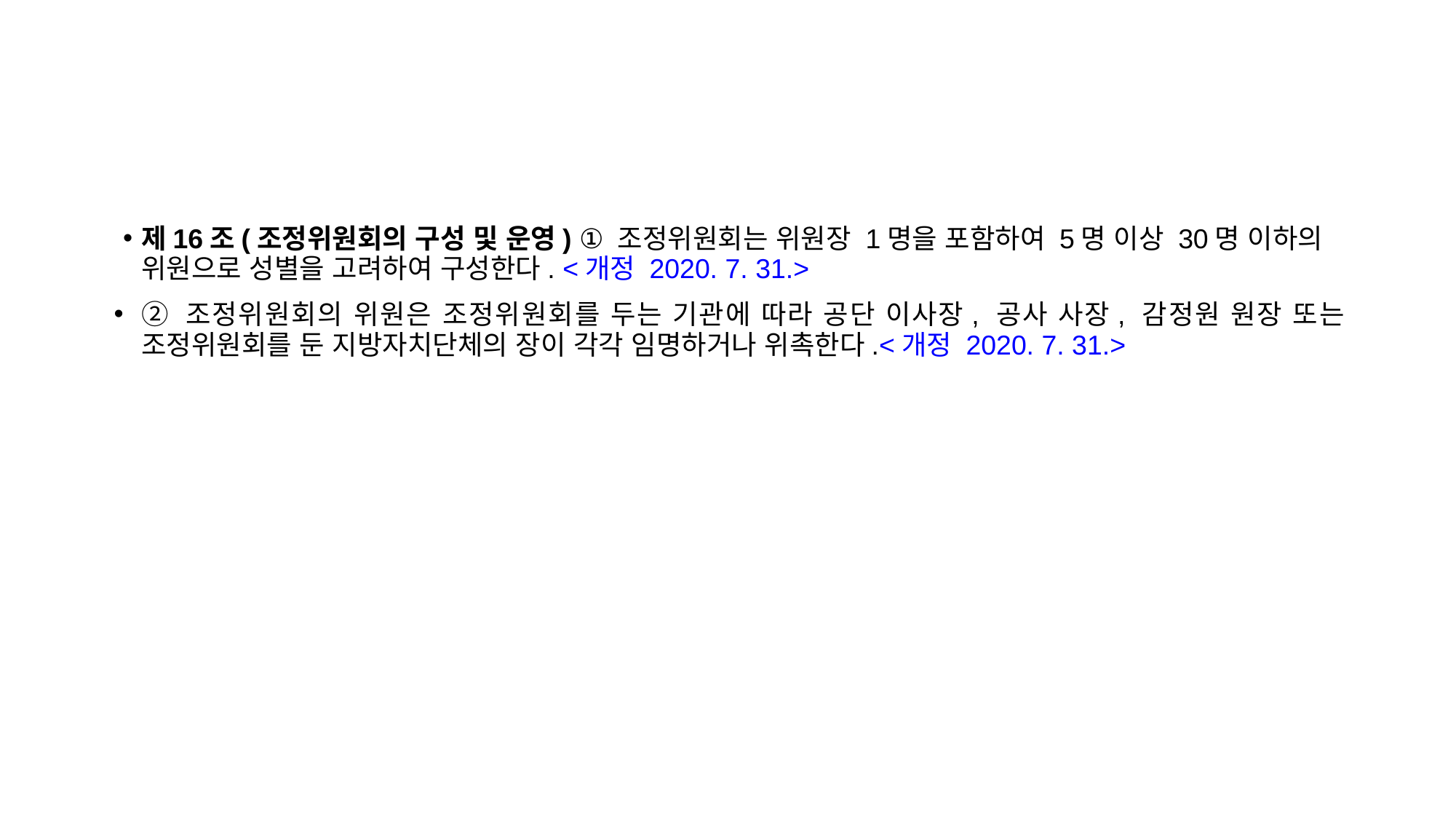

제16조(조정위원회의 구성 및 운영) ① 조정위원회는 위원장 1명을 포함하여 5명 이상 30명 이하의 위원으로 성별을 고려하여 구성한다. <개정 2020. 7. 31.>
② 조정위원회의 위원은 조정위원회를 두는 기관에 따라 공단 이사장, 공사 사장, 감정원 원장 또는 조정위원회를 둔 지방자치단체의 장이 각각 임명하거나 위촉한다.<개정 2020. 7. 31.>